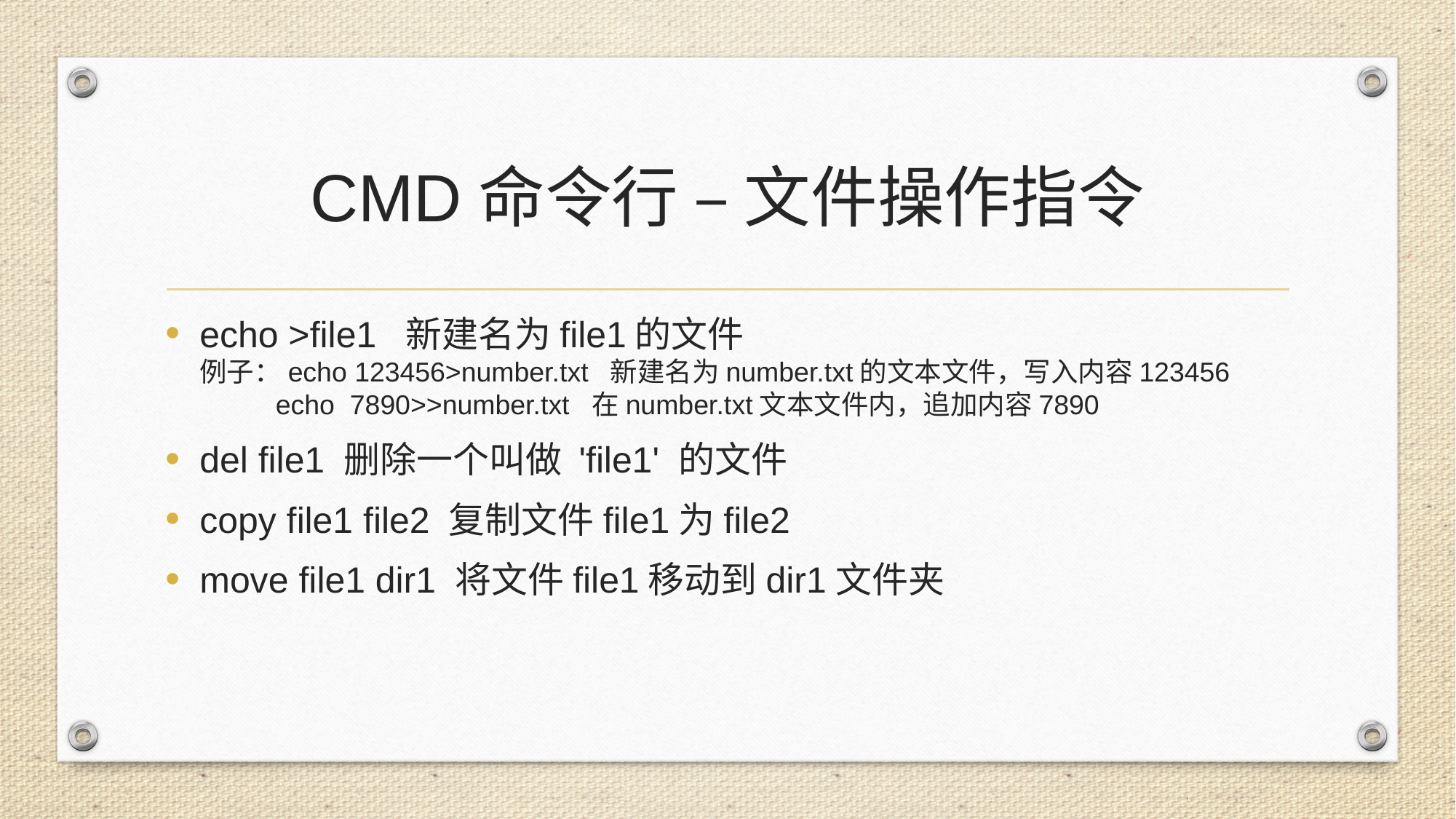

# CMD命令行 – 文件操作指令
echo >file1  新建名为file1的文件
例子：echo 123456>number.txt  新建名为number.txt的文本文件，写入内容123456
          echo  7890>>number.txt  在number.txt文本文件内，追加内容7890
del file1 删除一个叫做 'file1' 的文件
copy file1 file2 复制文件file1为file2
move file1 dir1 将文件file1移动到dir1文件夹